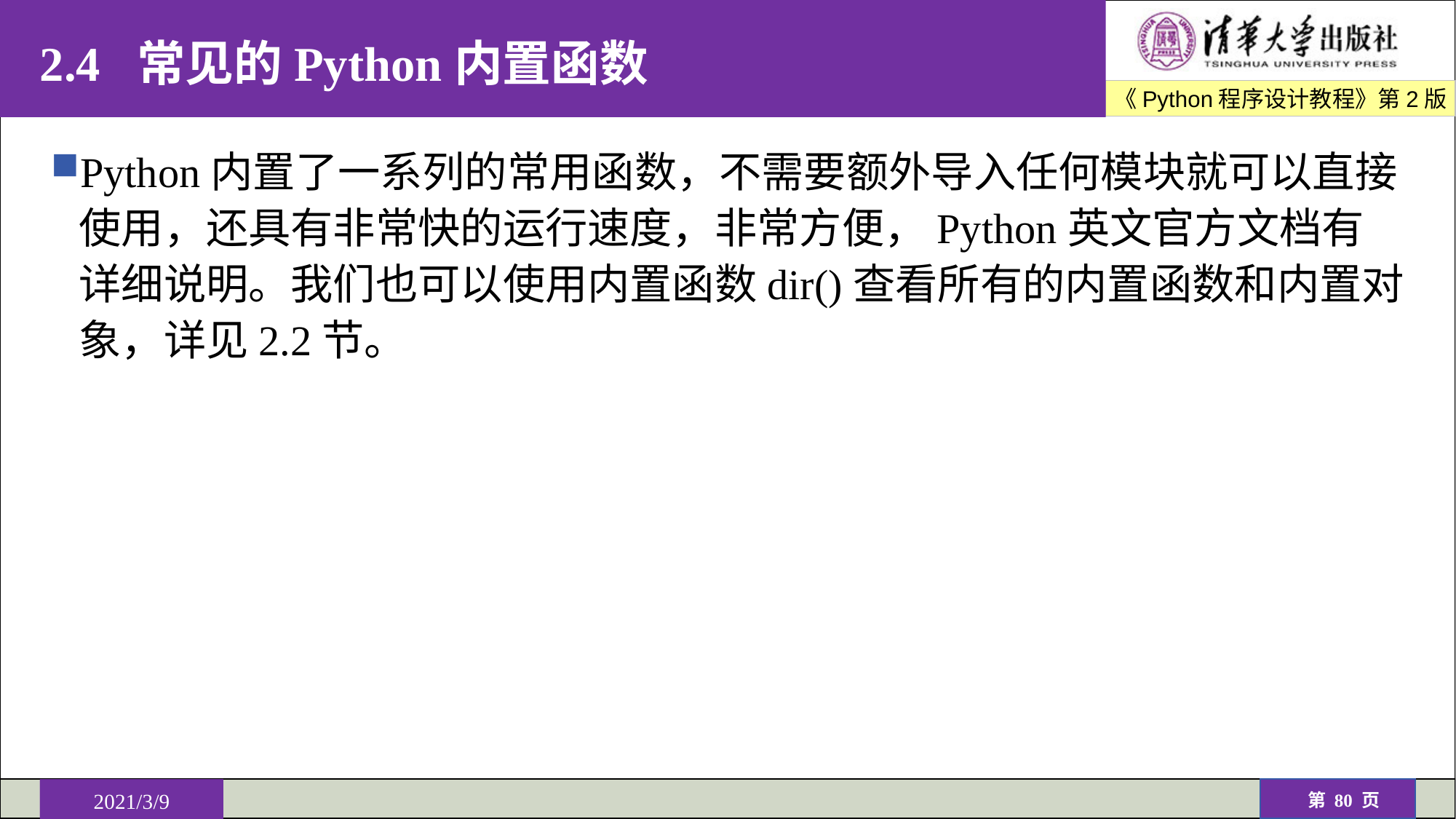

# 2.4  常见的Python内置函数
Python内置了一系列的常用函数，不需要额外导入任何模块就可以直接使用，还具有非常快的运行速度，非常方便，Python英文官方文档有详细说明。我们也可以使用内置函数dir()查看所有的内置函数和内置对象，详见2.2节。